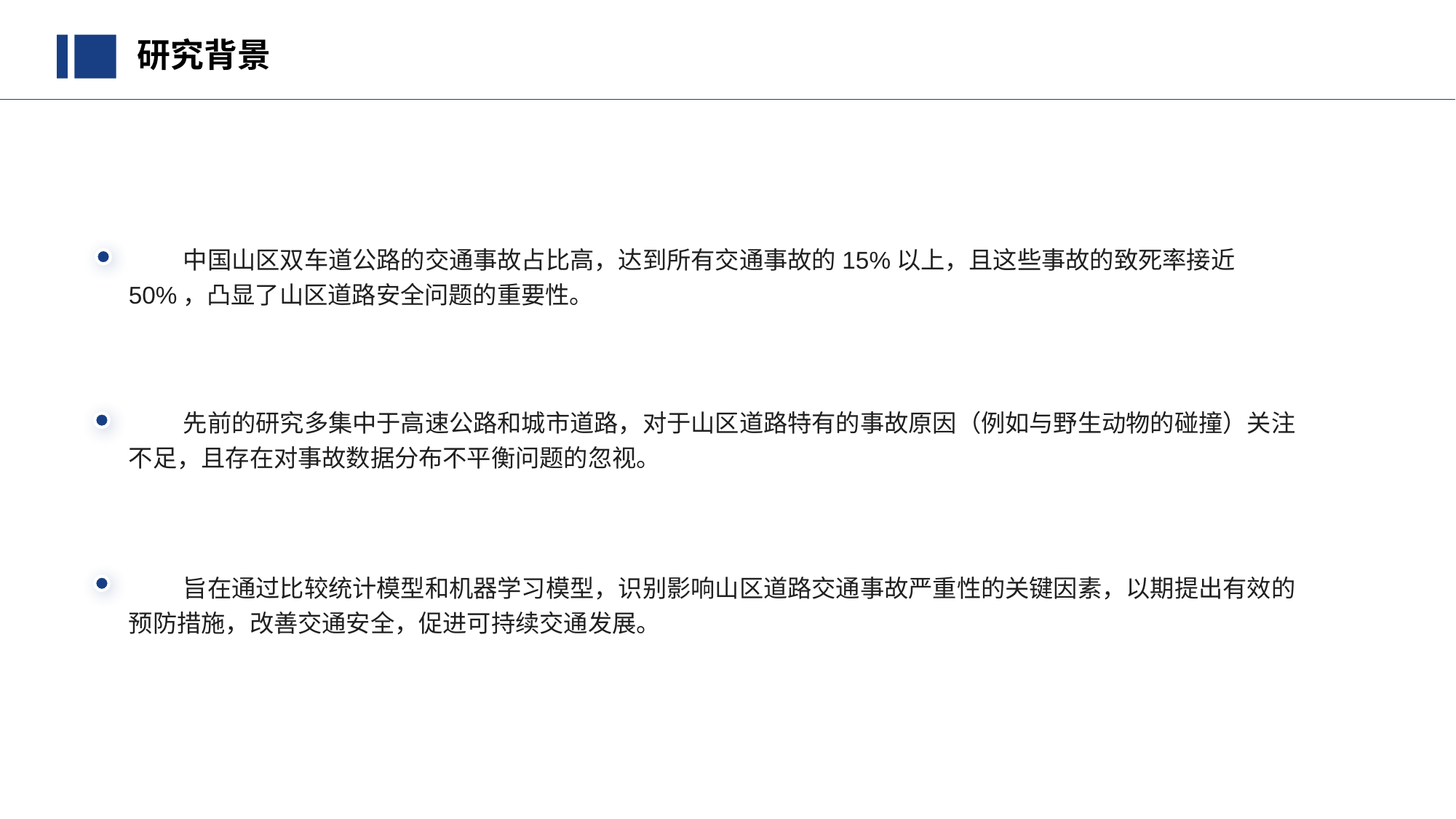

研究背景
中国山区双车道公路的交通事故占比高，达到所有交通事故的15%以上，且这些事故的致死率接近50%，凸显了山区道路安全问题的重要性。

先前的研究多集中于高速公路和城市道路，对于山区道路特有的事故原因（例如与野生动物的碰撞）关注不足，且存在对事故数据分布不平衡问题的忽视。

旨在通过比较统计模型和机器学习模型，识别影响山区道路交通事故严重性的关键因素，以期提出有效的预防措施，改善交通安全，促进可持续交通发展。